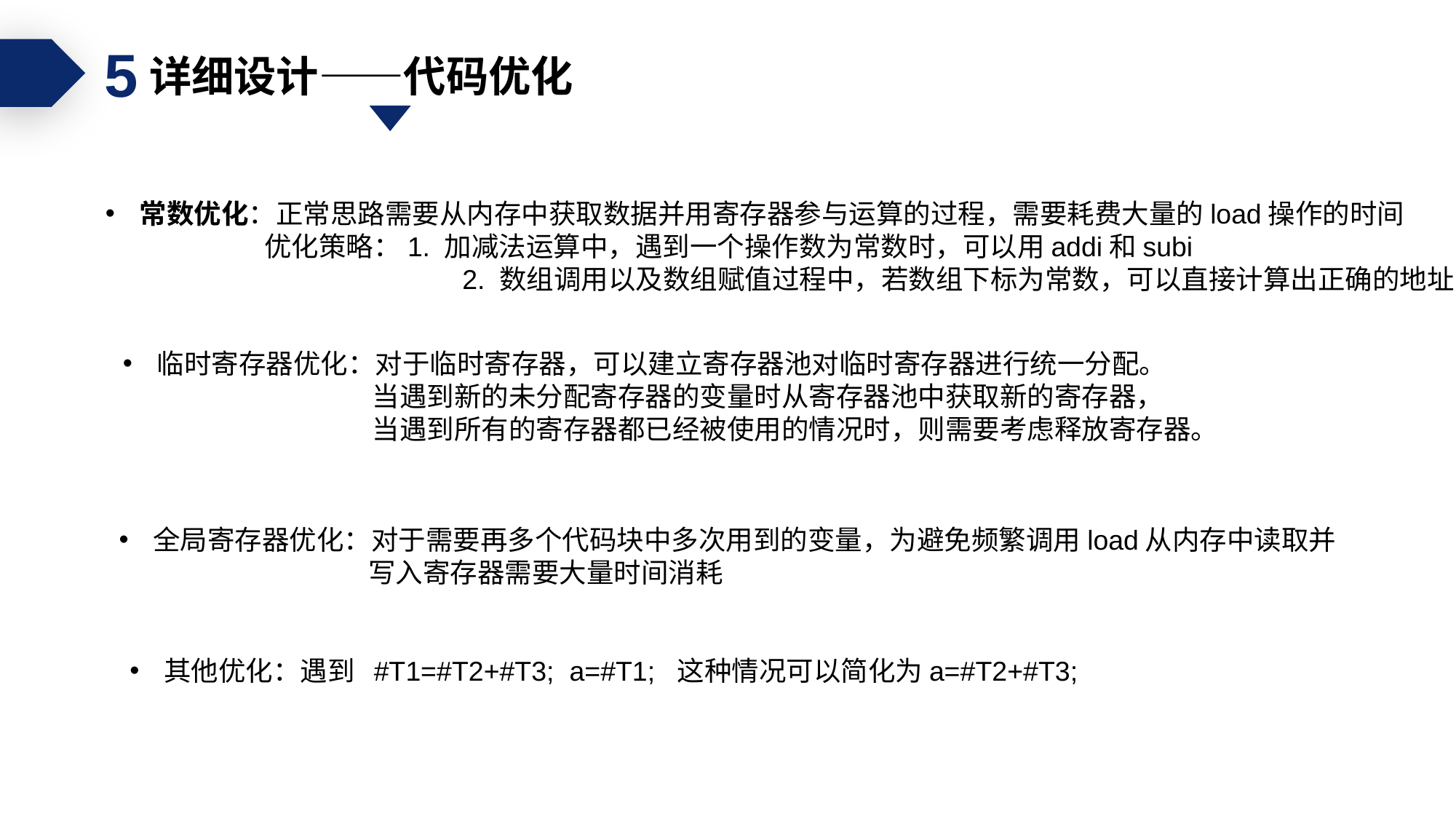

5
详细设计——代码优化

常数优化：正常思路需要从内存中获取数据并用寄存器参与运算的过程，需要耗费大量的load操作的时间
	       优化策略：1. 加减法运算中，遇到一个操作数为常数时，可以用addi和subi
	           2. 数组调用以及数组赋值过程中，若数组下标为常数，可以直接计算出正确的地址
临时寄存器优化：对于临时寄存器，可以建立寄存器池对临时寄存器进行统一分配。
		    当遇到新的未分配寄存器的变量时从寄存器池中获取新的寄存器，
		    当遇到所有的寄存器都已经被使用的情况时，则需要考虑释放寄存器。
全局寄存器优化：对于需要再多个代码块中多次用到的变量，为避免频繁调用load从内存中读取并
    写入寄存器需要大量时间消耗
其他优化：遇到  #T1=#T2+#T3;  a=#T1;  这种情况可以简化为a=#T2+#T3;